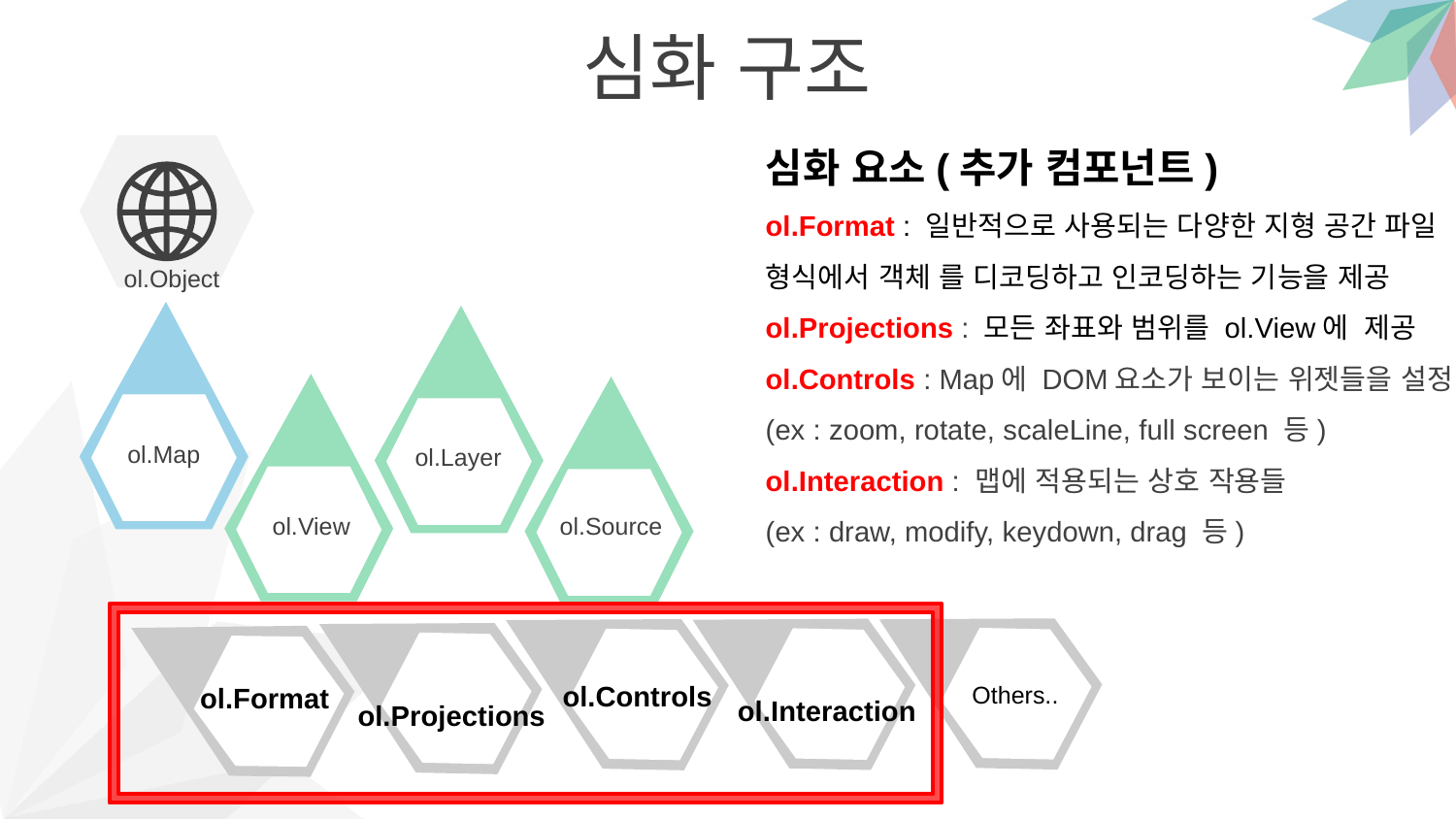

심화 구조
심화 요소(추가 컴포넌트)
ol.Format : 일반적으로 사용되는 다양한 지형 공간 파일
형식에서 객체 를 디코딩하고 인코딩하는 기능을 제공
ol.Projections : 모든 좌표와 범위를 ol.View에  제공
ol.Controls : Map에 DOM요소가 보이는 위젯들을 설정
(ex : zoom, rotate, scaleLine, full screen 등)
ol.Interaction : 맵에 적용되는 상호 작용들
(ex : draw, modify, keydown, drag 등)

ol.Object

ol.Map
ol.Layer
ol.Source
ol.View

ol.Controls
Others..
ol.Format
ol.Interaction
ol.Projections